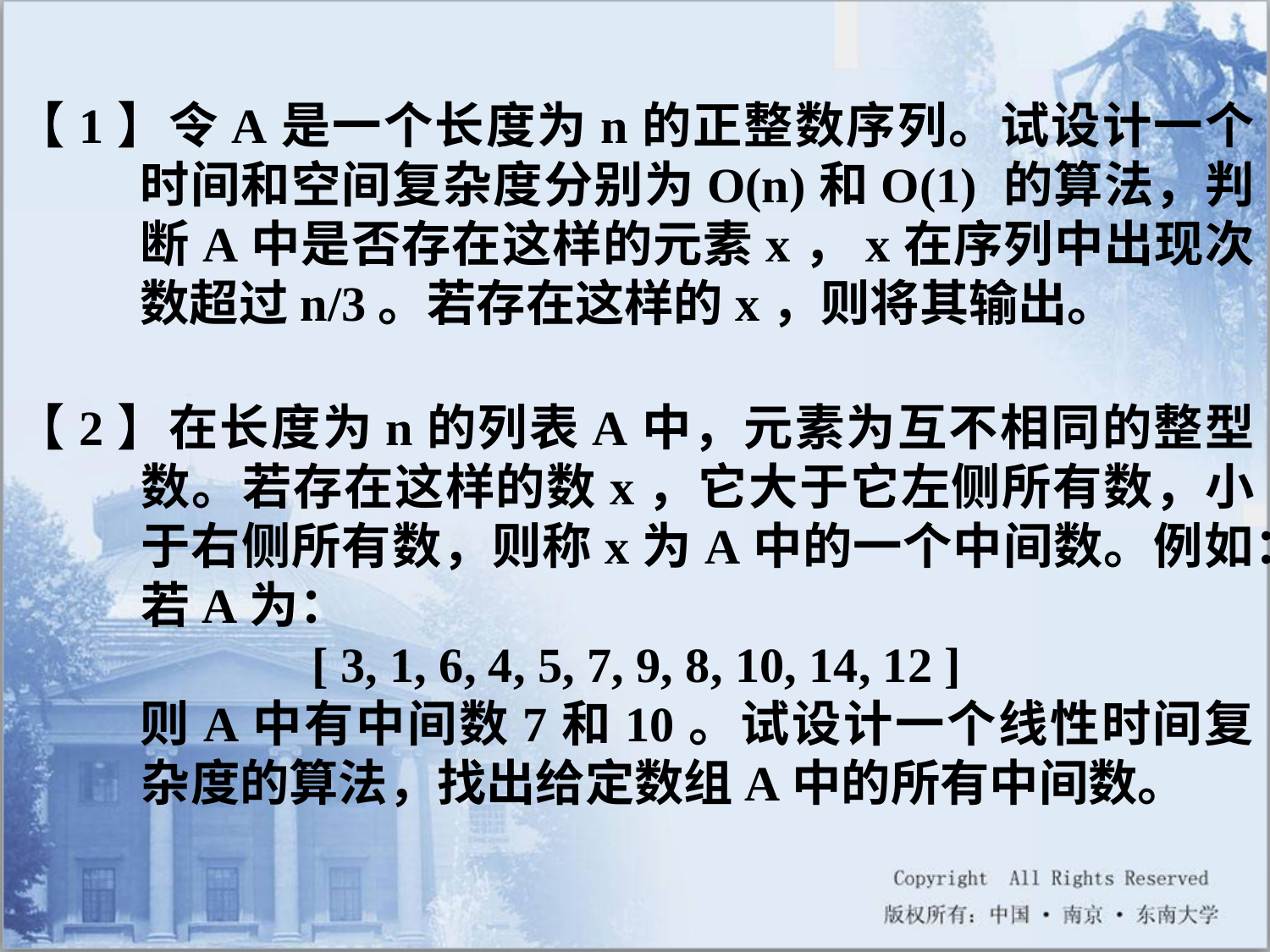

【1】令A是一个长度为n的正整数序列。试设计一个时间和空间复杂度分别为O(n)和O(1) 的算法，判断A中是否存在这样的元素x，x在序列中出现次数超过n/3。若存在这样的x，则将其输出。
【2】在长度为n的列表A中，元素为互不相同的整型数。若存在这样的数x，它大于它左侧所有数，小于右侧所有数，则称x为A中的一个中间数。例如：若A为：
              [ 3, 1, 6, 4, 5, 7, 9, 8, 10, 14, 12 ]
则A中有中间数7和10。试设计一个线性时间复杂度的算法，找出给定数组A中的所有中间数。